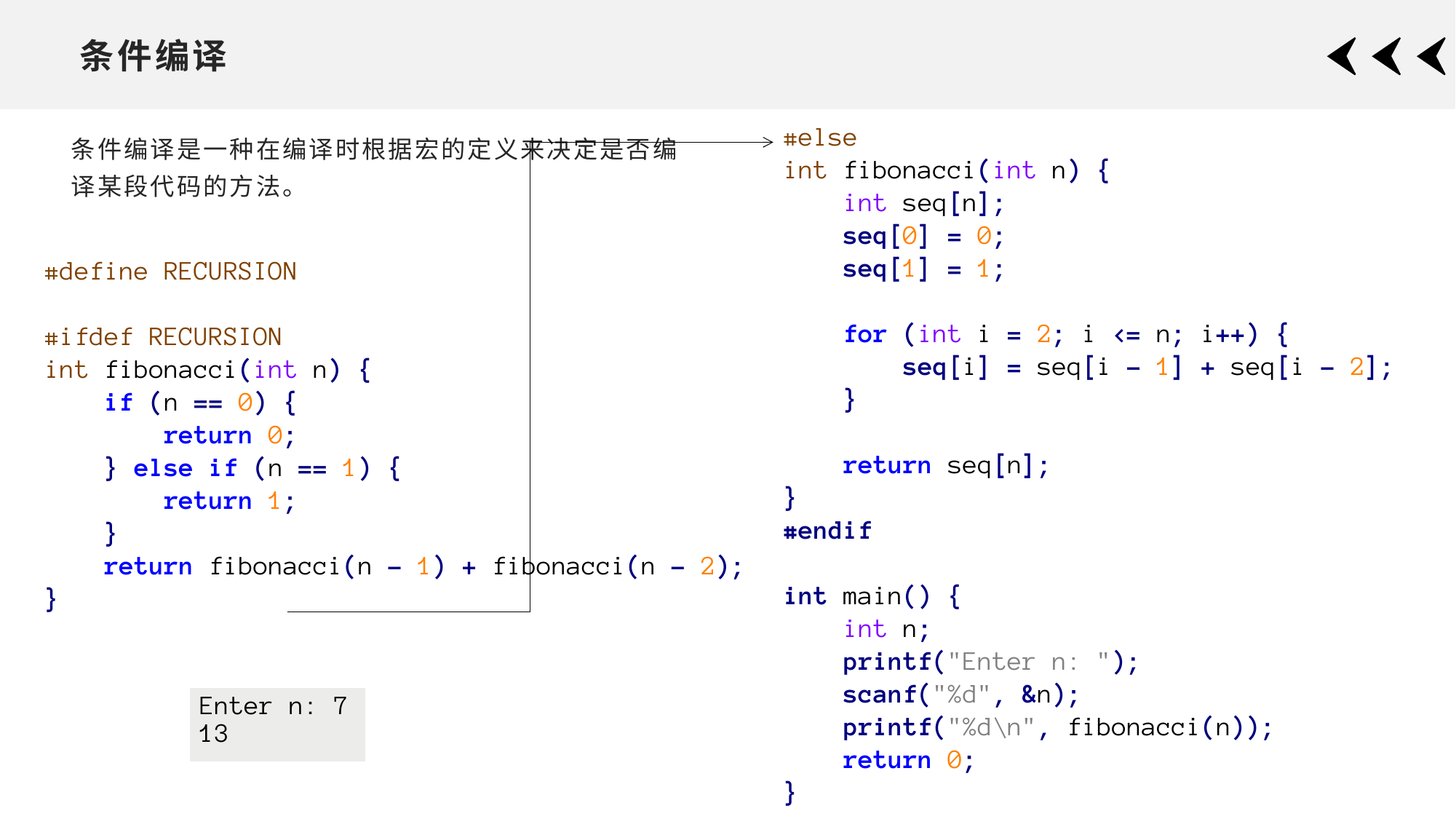

# 条件编译
#elseint fibonacci(int n) {    int seq[n];    seq[0] = 0;    seq[1] = 1;     for (int i = 2; i <= n; i++) {        seq[i] = seq[i - 1] + seq[i - 2];    }     return seq[n];}#endif int main() {    int n;    printf("Enter n: ");    scanf("%d", &n);    printf("%d\n", fibonacci(n));    return 0;}
条件编译是一种在编译时根据宏的定义来决定是否编译某段代码的方法。
#define RECURSION #ifdef RECURSIONint fibonacci(int n) {    if (n == 0) {        return 0;    } else if (n == 1) {        return 1;    }    return fibonacci(n - 1) + fibonacci(n - 2);}
| Enter n: 7 13 |
| --- |